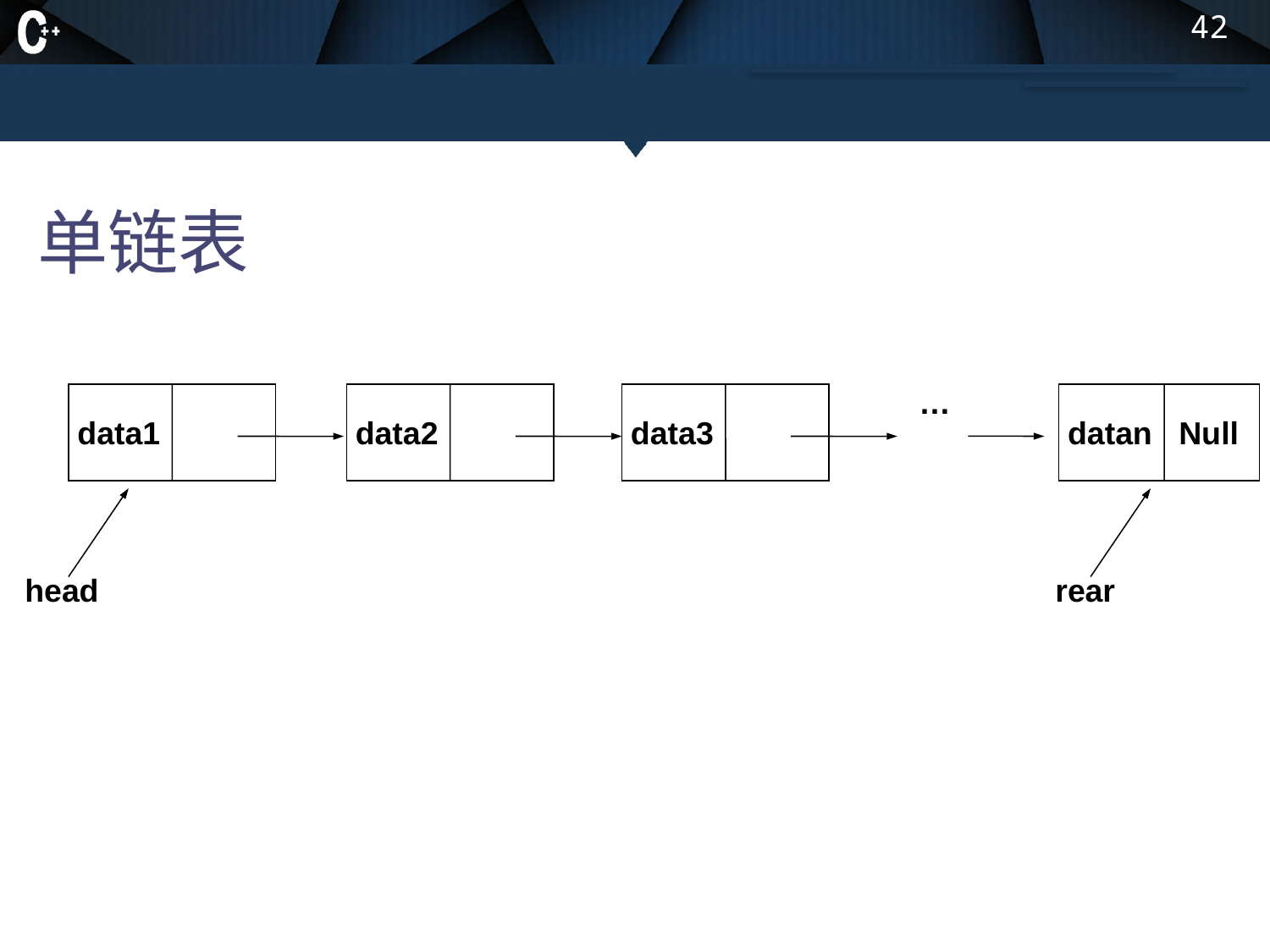

42
# 单链表
…
 data1

 data2

 data3

 datan   Null

head
rear